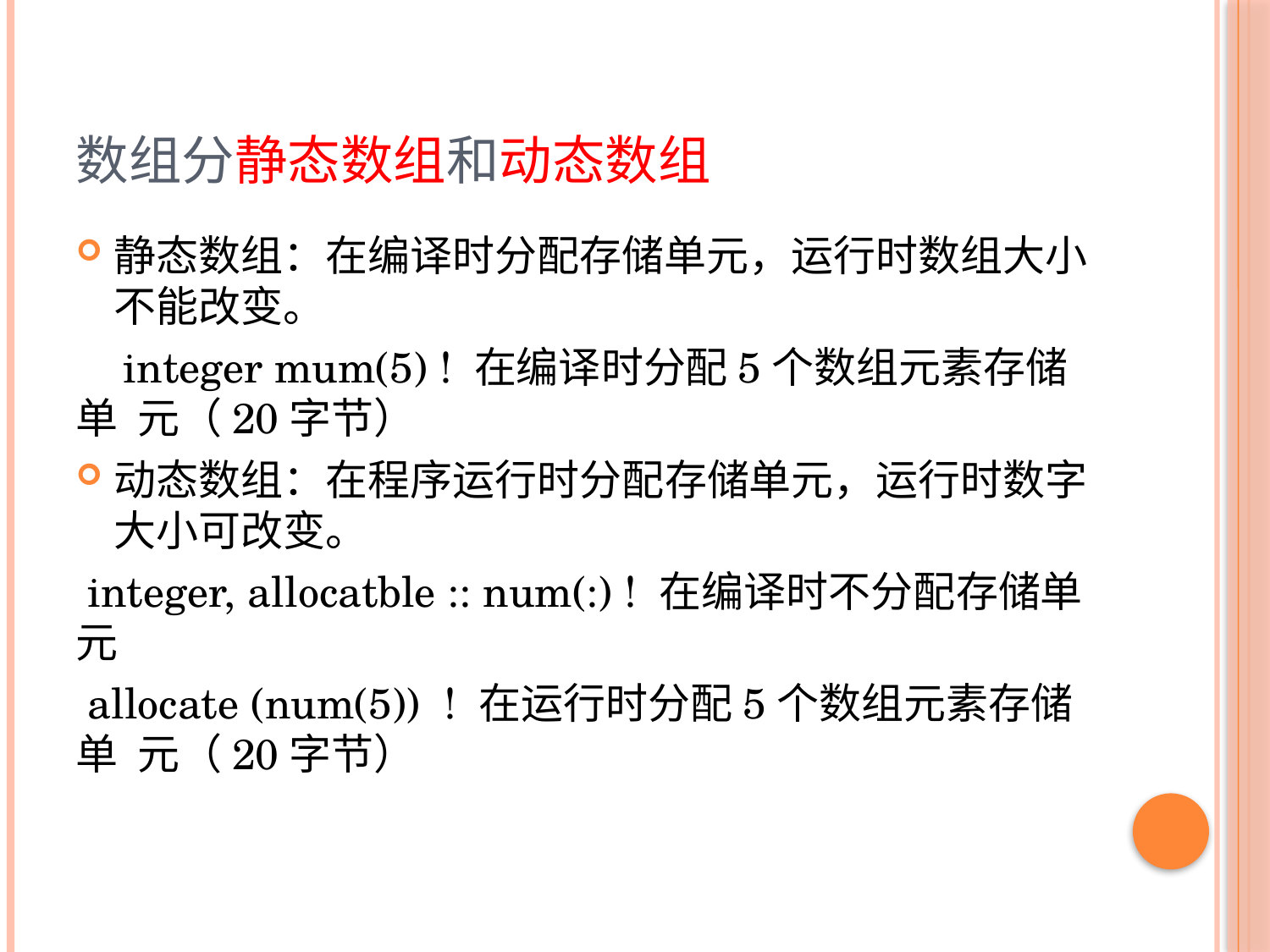

# 数组分静态数组和动态数组
静态数组：在编译时分配存储单元，运行时数组大小不能改变。
    integer mum(5) ! 在编译时分配5个数组元素存储单  元（20字节）
动态数组：在程序运行时分配存储单元，运行时数字大小可改变。
 integer, allocatble :: num(:) ! 在编译时不分配存储单元
 allocate (num(5))  ! 在运行时分配5个数组元素存储单  元（20字节）